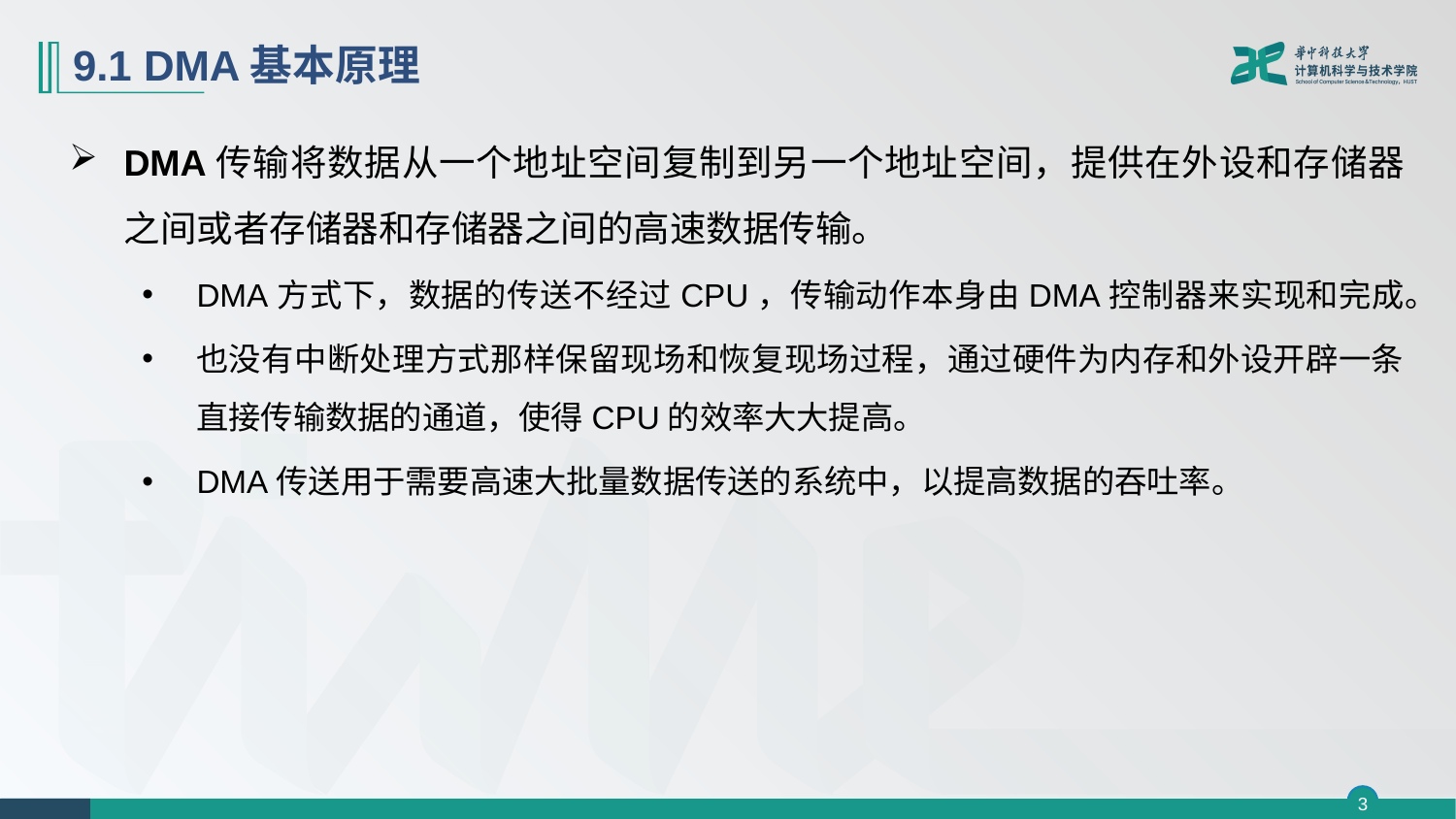

# 9.1 DMA基本原理
DMA传输将数据从一个地址空间复制到另一个地址空间，提供在外设和存储器之间或者存储器和存储器之间的高速数据传输。
DMA方式下，数据的传送不经过CPU，传输动作本身由DMA控制器来实现和完成。
也没有中断处理方式那样保留现场和恢复现场过程，通过硬件为内存和外设开辟一条直接传输数据的通道，使得CPU的效率大大提高。
DMA传送用于需要高速大批量数据传送的系统中，以提高数据的吞吐率。